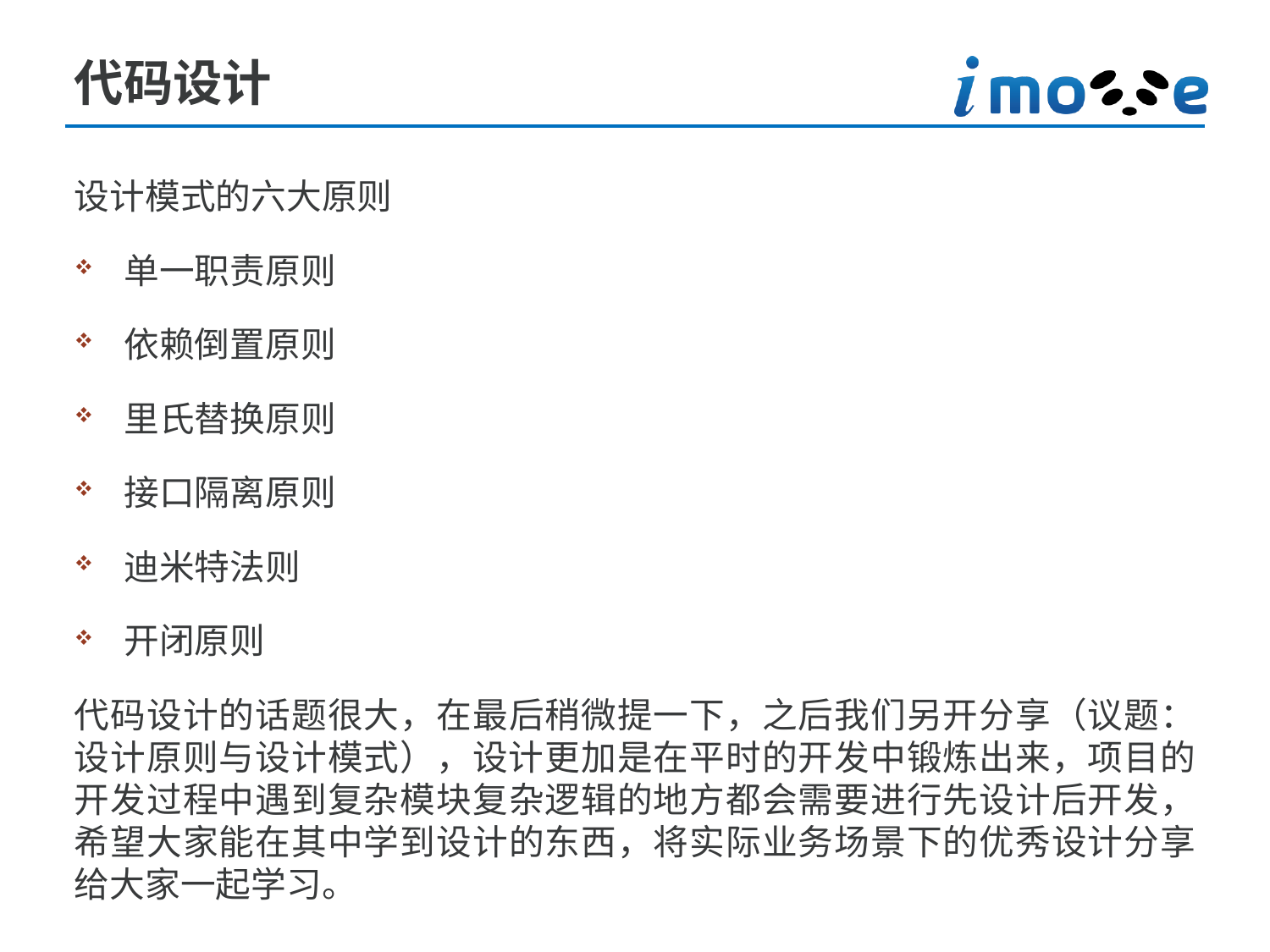

# 代码设计
设计模式的六大原则
单一职责原则
依赖倒置原则
里氏替换原则
接口隔离原则
迪米特法则
开闭原则
代码设计的话题很大，在最后稍微提一下，之后我们另开分享（议题：设计原则与设计模式），设计更加是在平时的开发中锻炼出来，项目的开发过程中遇到复杂模块复杂逻辑的地方都会需要进行先设计后开发，希望大家能在其中学到设计的东西，将实际业务场景下的优秀设计分享给大家一起学习。